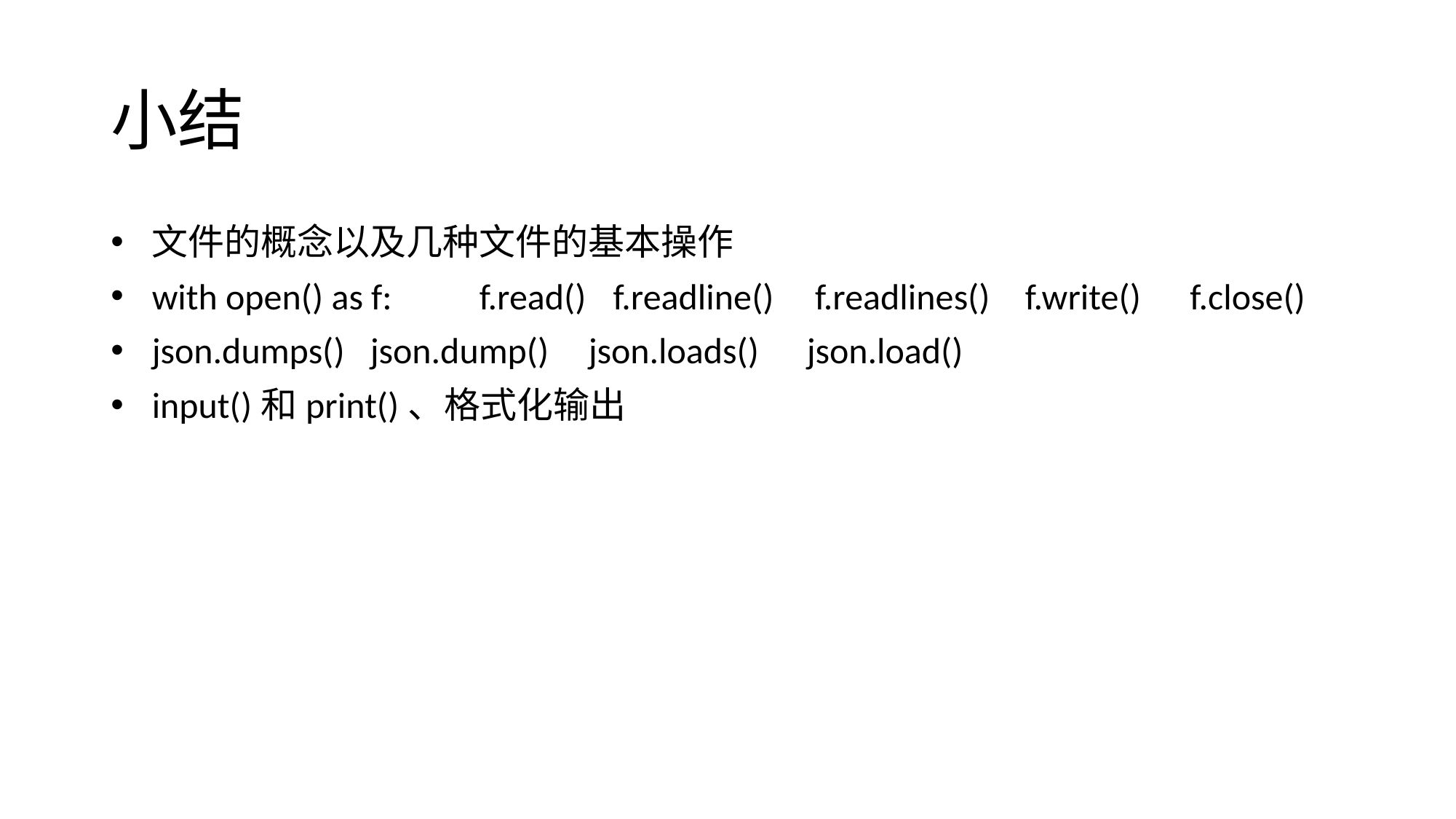

# 小结
文件的概念以及几种文件的基本操作
with open() as f:	f.read()	   f.readline()	 f.readlines() 	f.write()      f.close()
json.dumps()	json.dump()	json.loads()	json.load()
input()和print()、格式化输出